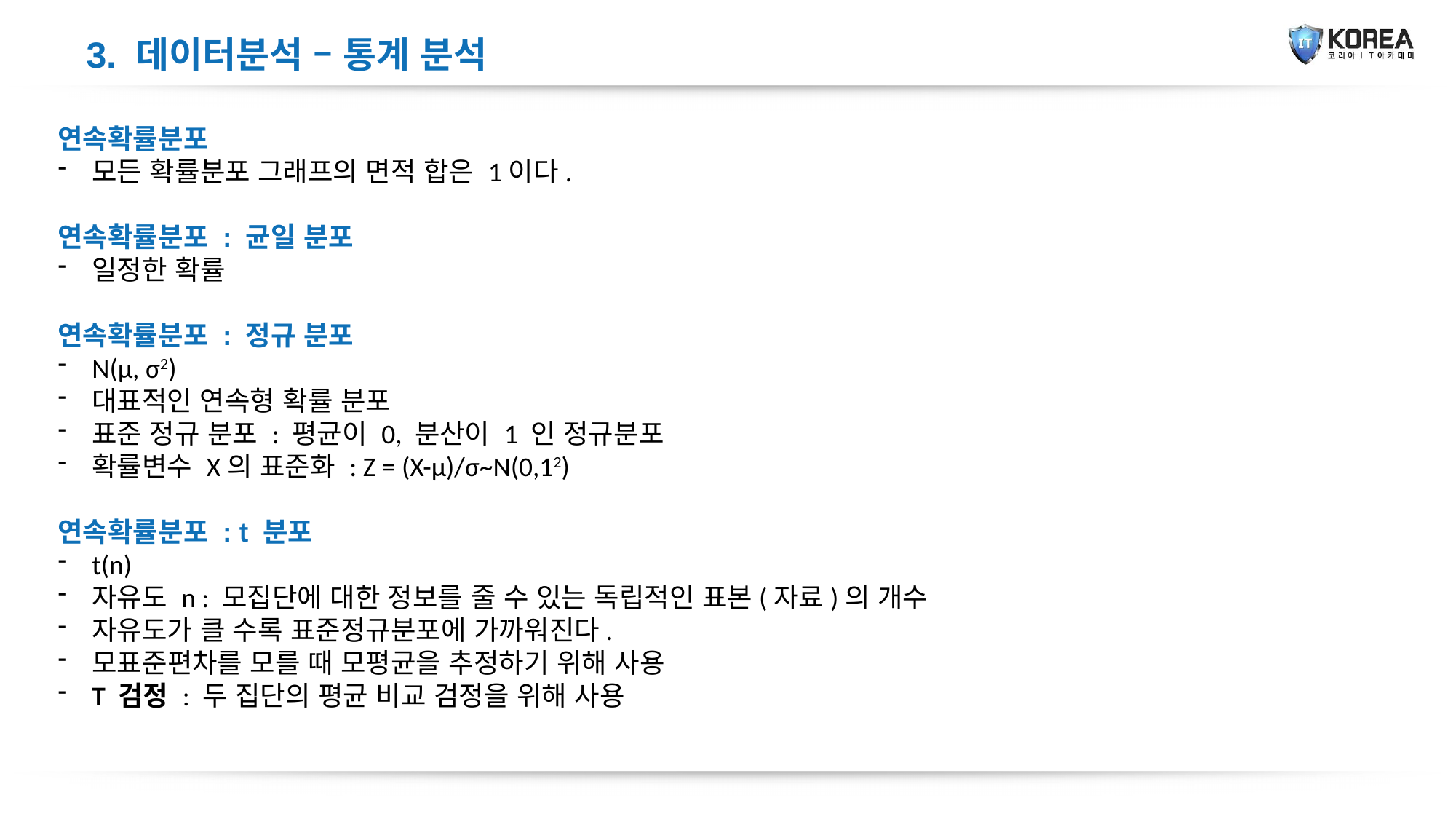

3. 데이터분석 – 통계 분석
연속확률분포
모든 확률분포 그래프의 면적 합은 1이다.

연속확률분포 : 균일 분포
일정한 확률

연속확률분포 : 정규 분포
N(μ, σ2)
대표적인 연속형 확률 분포
표준 정규 분포 : 평균이 0, 분산이 1 인 정규분포
확률변수 X의 표준화 : Z = (X-μ)/σ~N(0,12)

연속확률분포 : t 분포
t(n)
자유도 n : 모집단에 대한 정보를 줄 수 있는 독립적인 표본(자료)의 개수
자유도가 클 수록 표준정규분포에 가까워진다.
모표준편차를 모를 때 모평균을 추정하기 위해 사용
T 검정 : 두 집단의 평균 비교 검정을 위해 사용